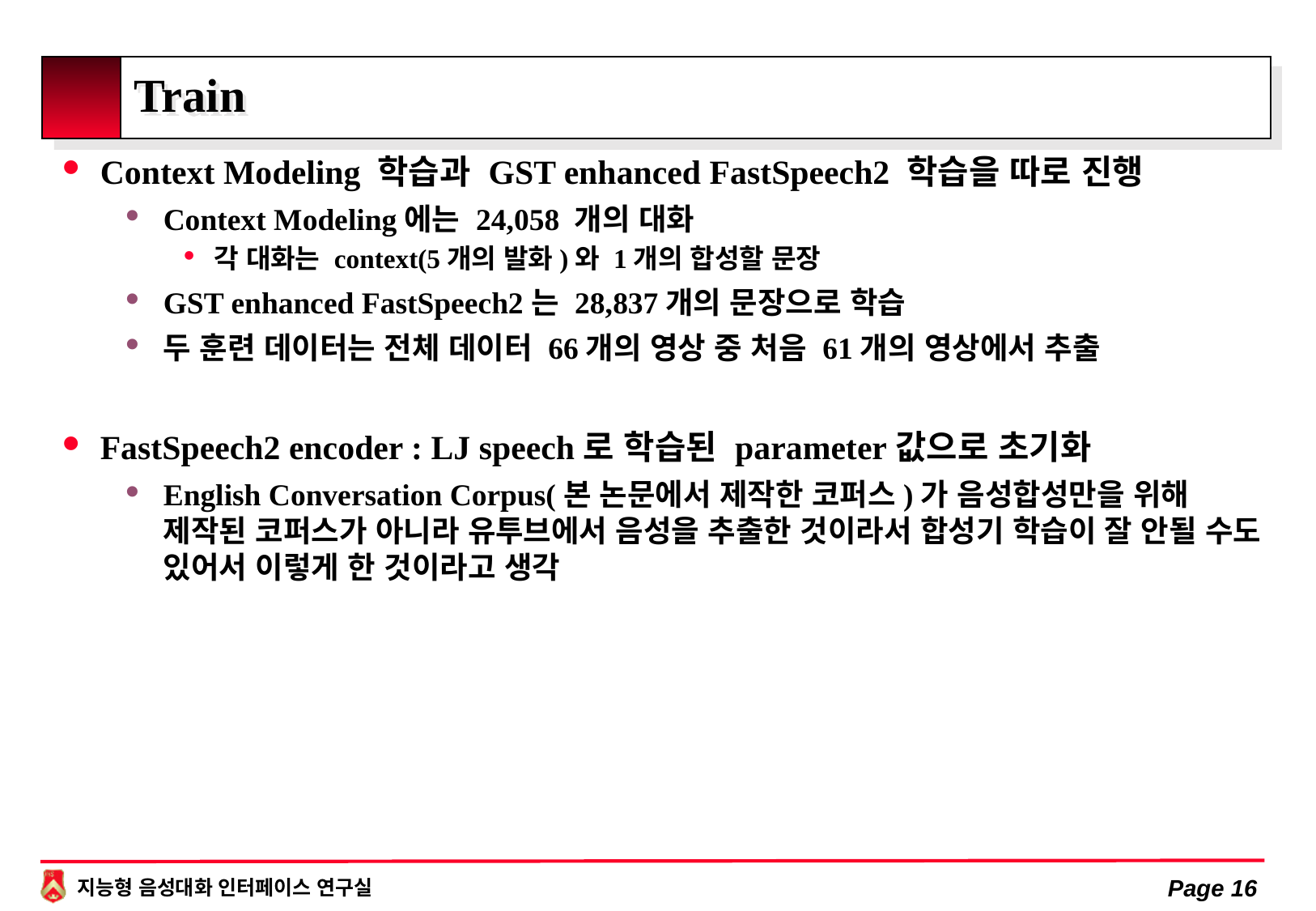

# Train
Context Modeling 학습과 GST enhanced FastSpeech2 학습을 따로 진행
Context Modeling에는 24,058 개의 대화
각 대화는 context(5개의 발화)와 1개의 합성할 문장
GST enhanced FastSpeech2는 28,837개의 문장으로 학습
두 훈련 데이터는 전체 데이터 66개의 영상 중 처음 61개의 영상에서 추출

FastSpeech2 encoder : LJ speech로 학습된 parameter값으로 초기화
English Conversation Corpus(본 논문에서 제작한 코퍼스)가 음성합성만을 위해 제작된 코퍼스가 아니라 유투브에서 음성을 추출한 것이라서 합성기 학습이 잘 안될 수도 있어서 이렇게 한 것이라고 생각
Page 16